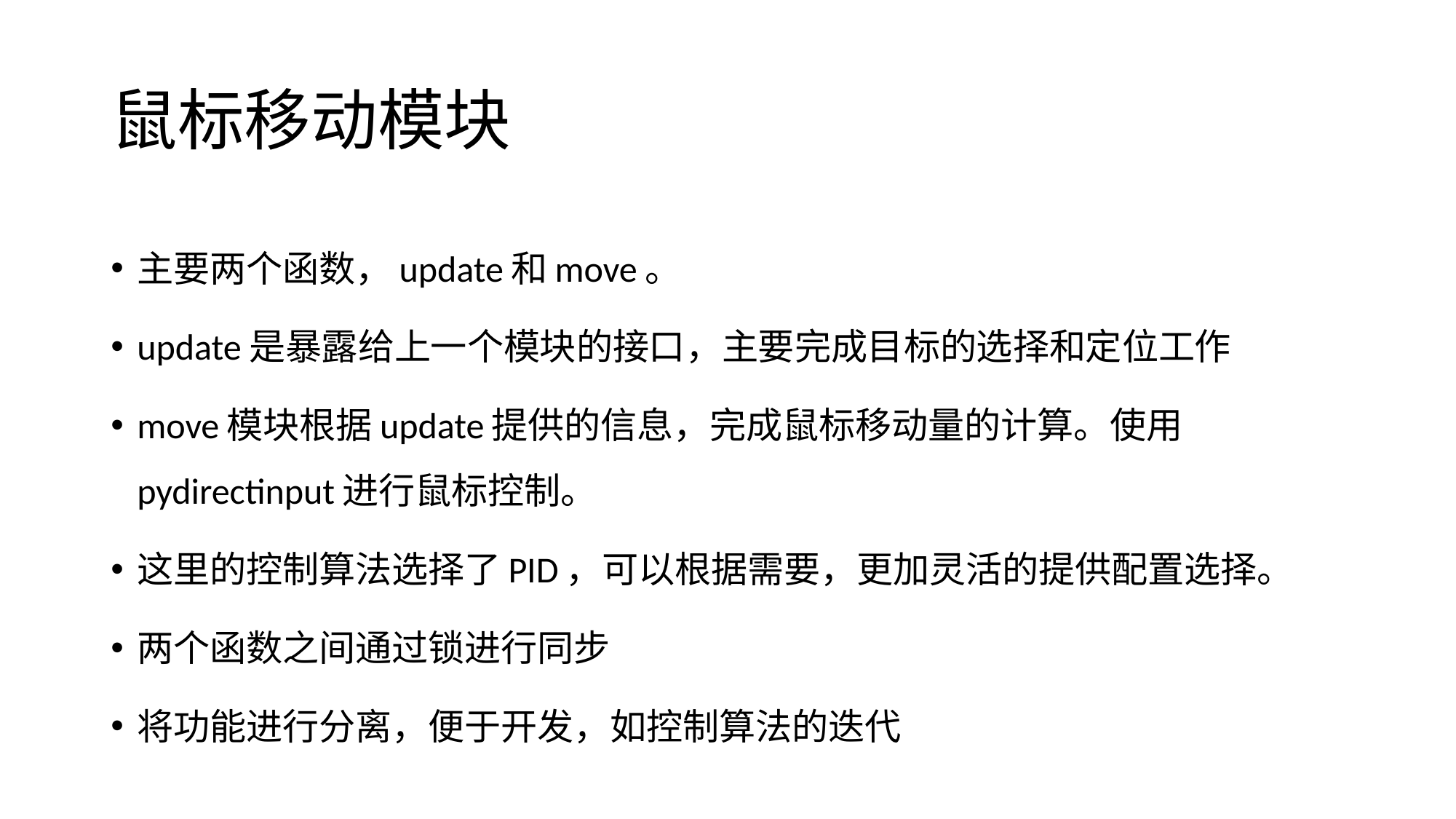

# 鼠标移动模块
主要两个函数，update和move。
update是暴露给上一个模块的接口，主要完成目标的选择和定位工作
move模块根据update提供的信息，完成鼠标移动量的计算。使用pydirectinput进行鼠标控制。
这里的控制算法选择了PID，可以根据需要，更加灵活的提供配置选择。
两个函数之间通过锁进行同步
将功能进行分离，便于开发，如控制算法的迭代